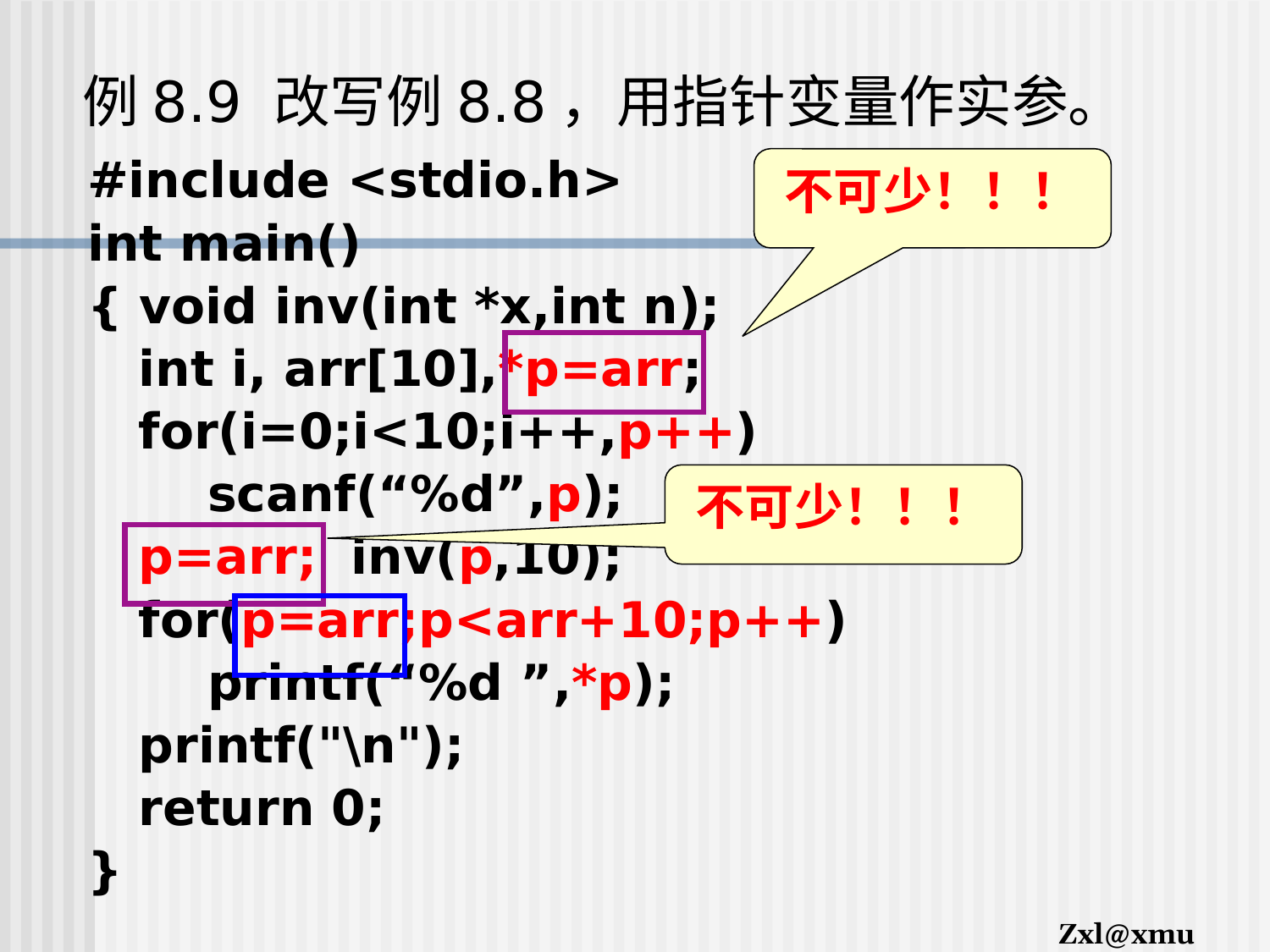

例8.9 改写例8.8，用指针变量作实参。
#include <stdio.h>
int main()
{ void inv(int *x,int n);
   int i, arr[10],*p=arr;
   for(i=0;i<10;i++,p++)
       scanf(“%d”,p);
   p=arr;  inv(p,10);
   for(p=arr;p<arr+10;p++)
       printf(“%d ”,*p);
   printf("\n");
   return 0;
}

不可少！！！

不可少！！！